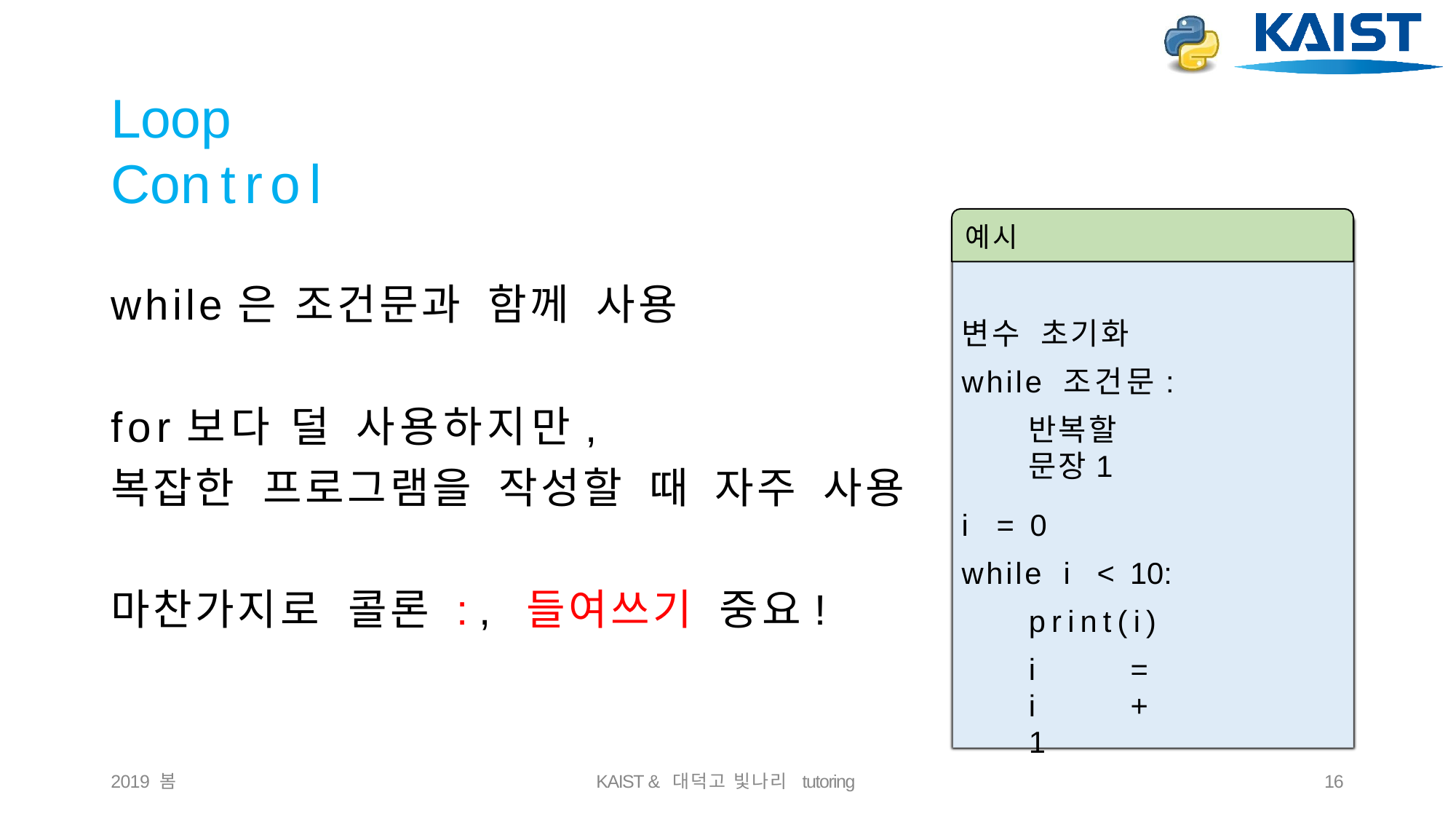

# Loop	Control

예시
while은	조건문과	함께	사용
변수	초기화
while	조건문:
반복할	문장1
for보다	덜	사용하지만,
복잡한	프로그램을	작성할	때	자주	사용
i	=	0
while	i	<	10:
print(i)
i	=	i	+	1
마찬가지로	콜론	:,	들여쓰기	중요!
2019 봄
KAIST & 대덕고 빛나리 tutoring
16